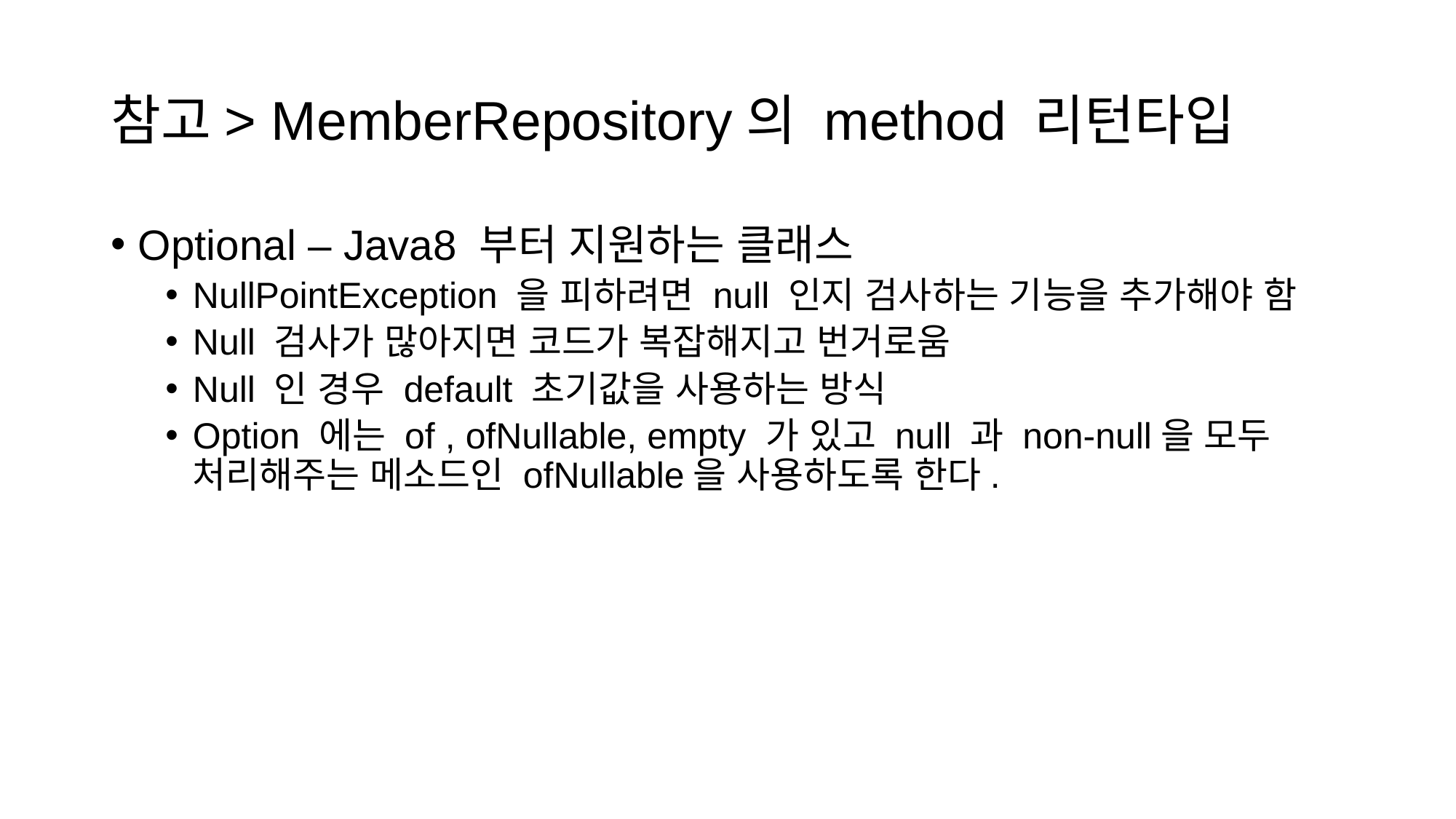

# 참고> MemberRepository의 method 리턴타입
Optional – Java8 부터 지원하는 클래스
NullPointException 을 피하려면 null 인지 검사하는 기능을 추가해야 함
Null 검사가 많아지면 코드가 복잡해지고 번거로움
Null 인 경우 default 초기값을 사용하는 방식
Option 에는 of , ofNullable, empty 가 있고 null 과 non-null을 모두 처리해주는 메소드인 ofNullable을 사용하도록 한다.